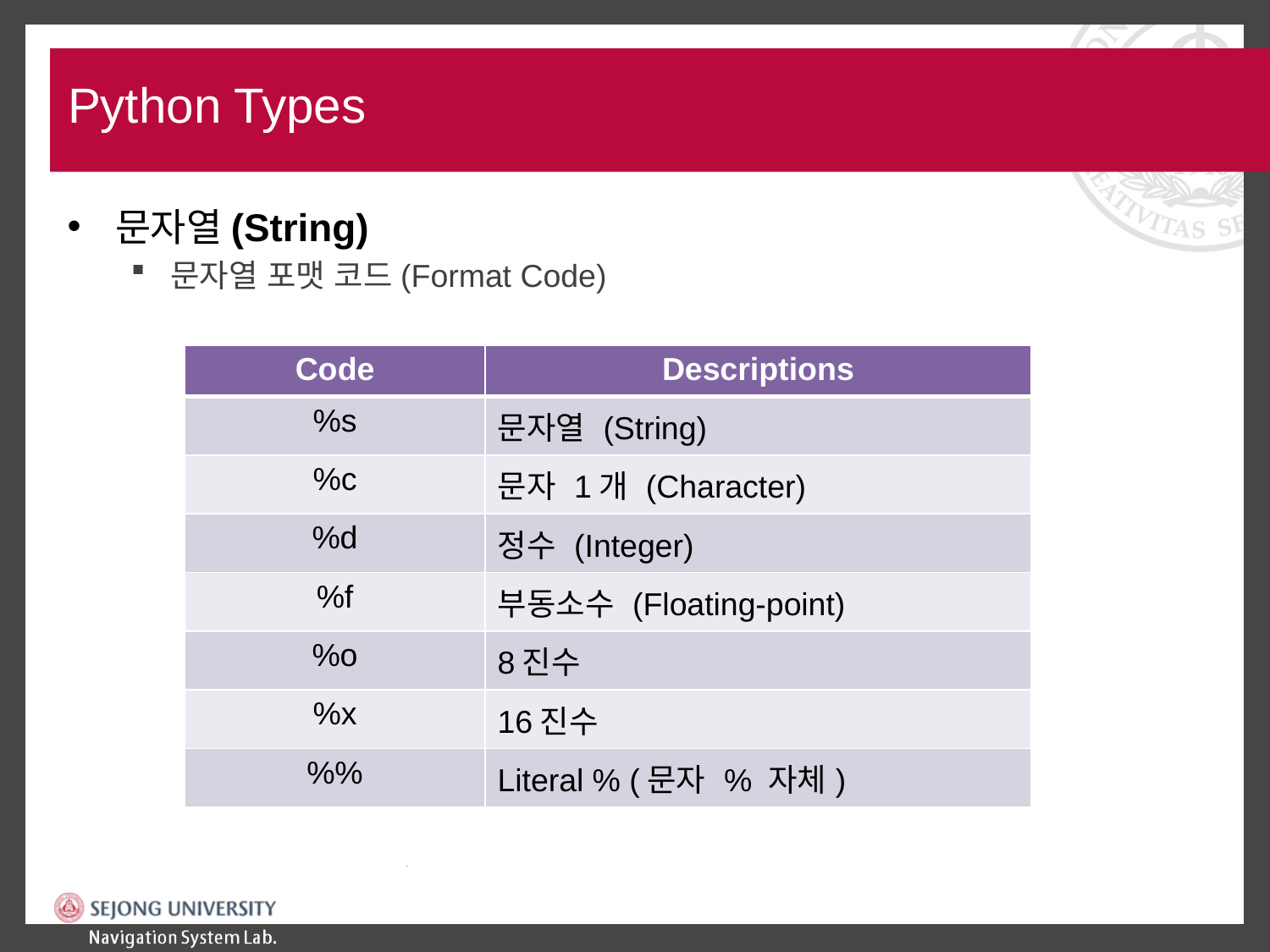

# Python Types
문자열(String)
문자열 포맷 코드(Format Code)

| Code | Descriptions |
| --- | --- |
| %s | 문자열 (String) |
| %c | 문자 1개 (Character) |
| %d | 정수 (Integer) |
| %f | 부동소수 (Floating-point) |
| %o | 8진수 |
| %x | 16진수 |
| %% | Literal % (문자 % 자체) |